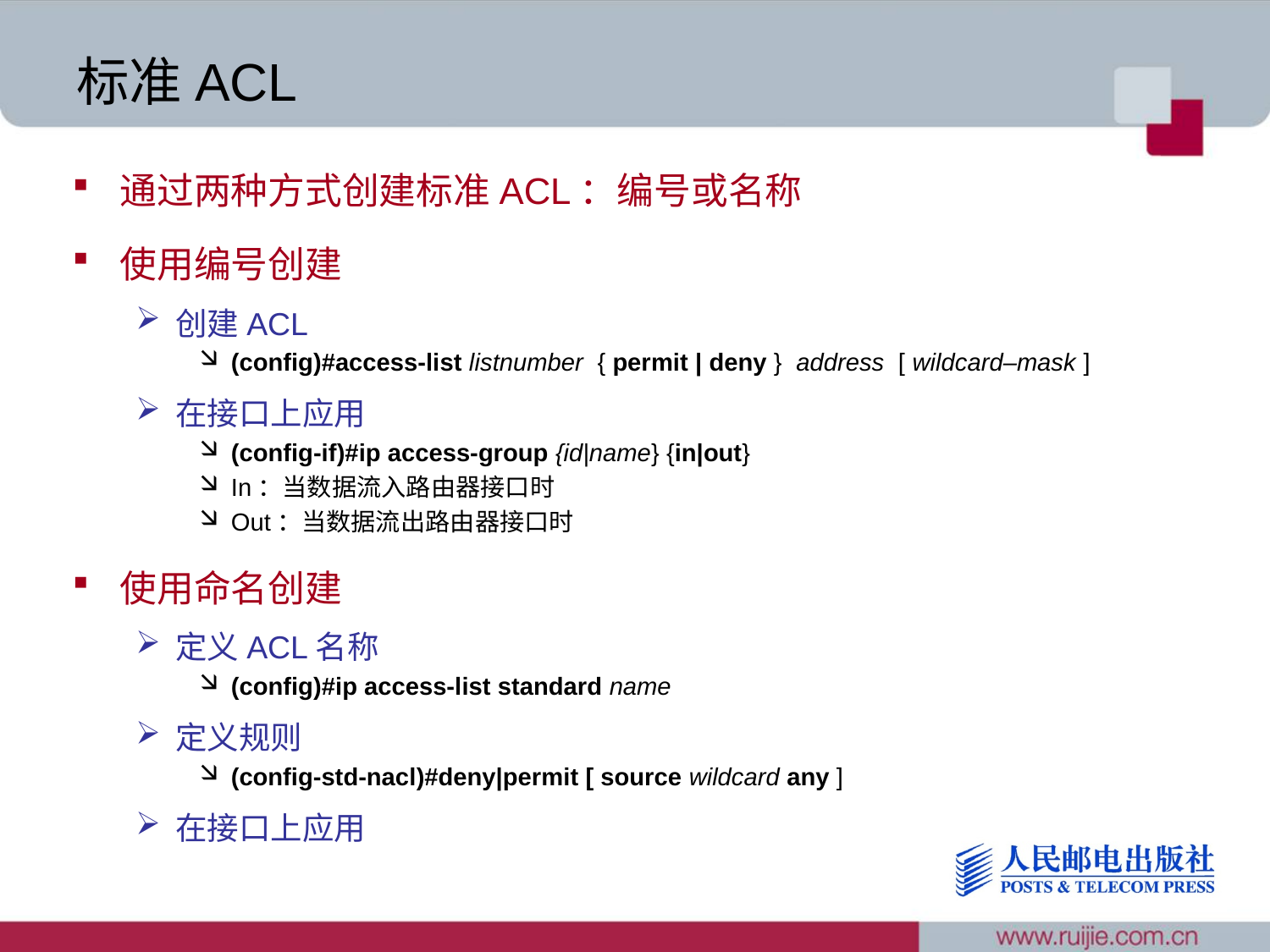

# 标准ACL
通过两种方式创建标准ACL：编号或名称
使用编号创建
创建ACL
(config)#access-list listnumber  { permit | deny }  address  [ wildcard–mask ]
在接口上应用
(config-if)#ip access-group {id|name} {in|out}
In：当数据流入路由器接口时
Out：当数据流出路由器接口时
使用命名创建
定义ACL名称
(config)#ip access-list standard name
定义规则
(config-std-nacl)#deny|permit [ source wildcard any ]
在接口上应用